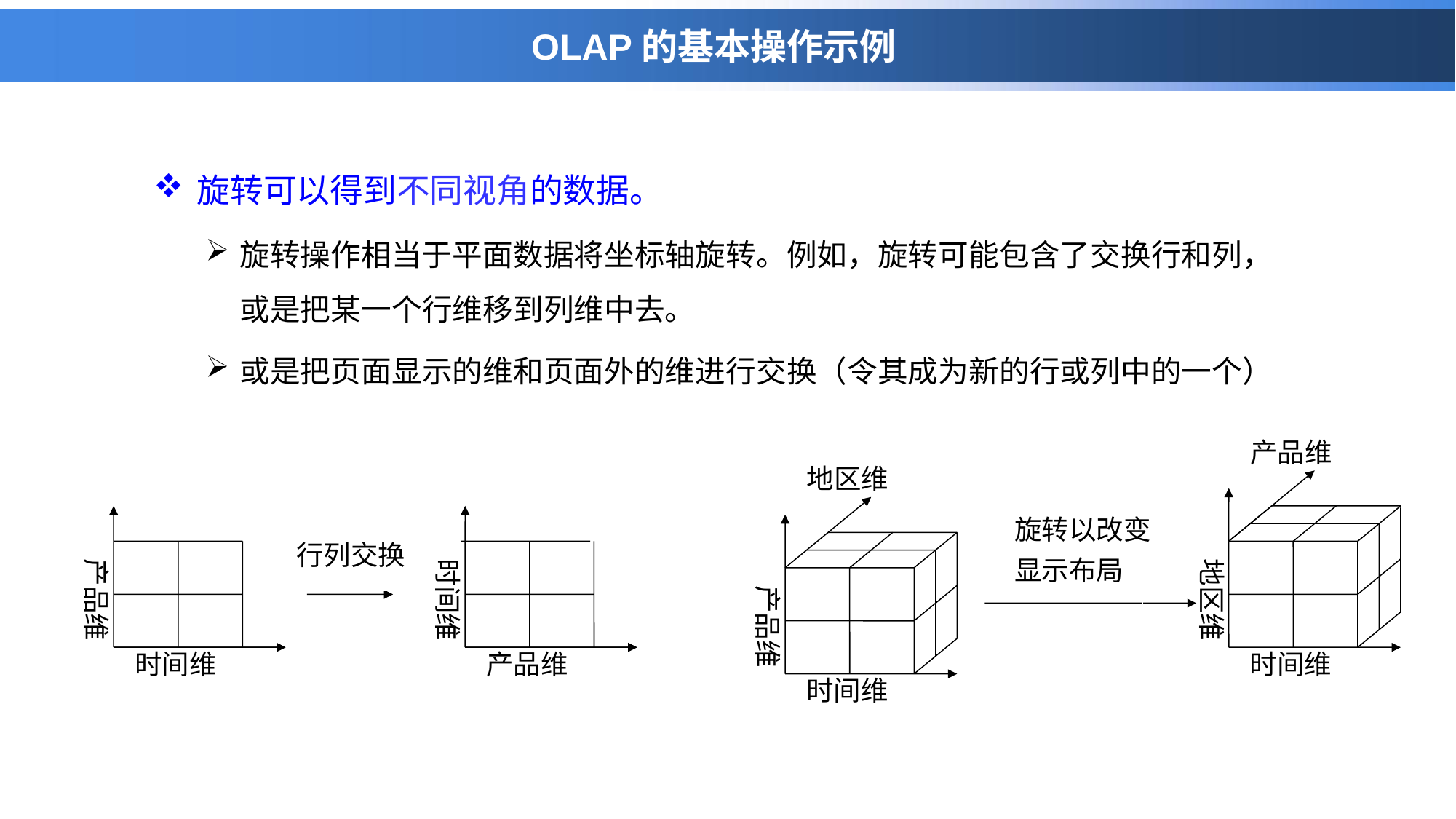

# OLAP的基本操作示例
旋转可以得到不同视角的数据。
旋转操作相当于平面数据将坐标轴旋转。例如，旋转可能包含了交换行和列，或是把某一个行维移到列维中去。
或是把页面显示的维和页面外的维进行交换（令其成为新的行或列中的一个）

产品维

地区维

时间维

地区维

旋转以改变
显示布局

产品维

时间维

产品维

时间维

时间维

产品维
行列交换